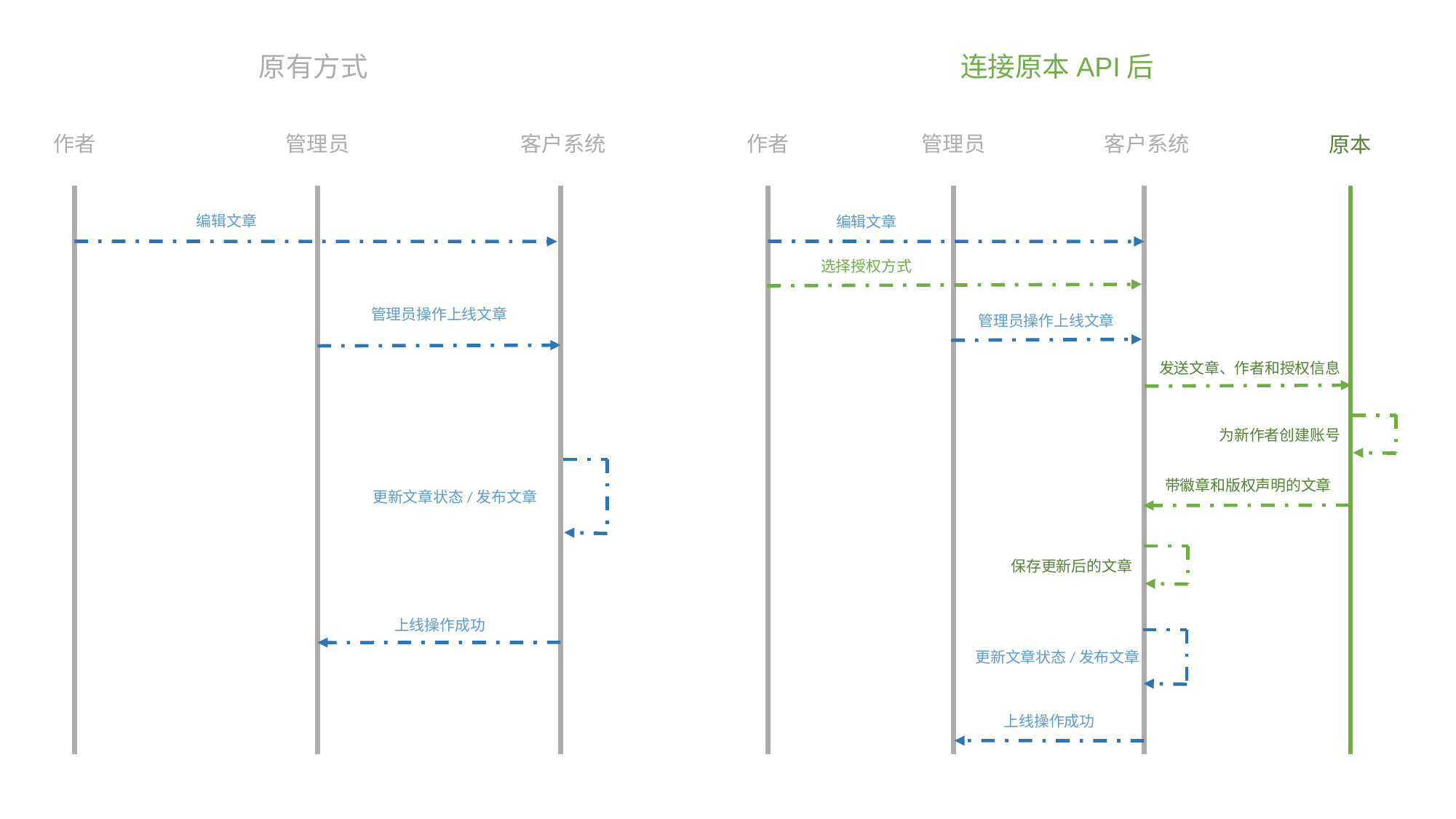

原有方式
连接原本API后
作者
管理员
客户系统
作者
管理员
客户系统
原本
编辑文章
编辑文章
选择授权方式
管理员操作上线文章
管理员操作上线文章
发送文章、作者和授权信息
为新作者创建账号
带徽章和版权声明的文章
更新文章状态/发布文章
保存更新后的文章
上线操作成功
更新文章状态/发布文章
上线操作成功